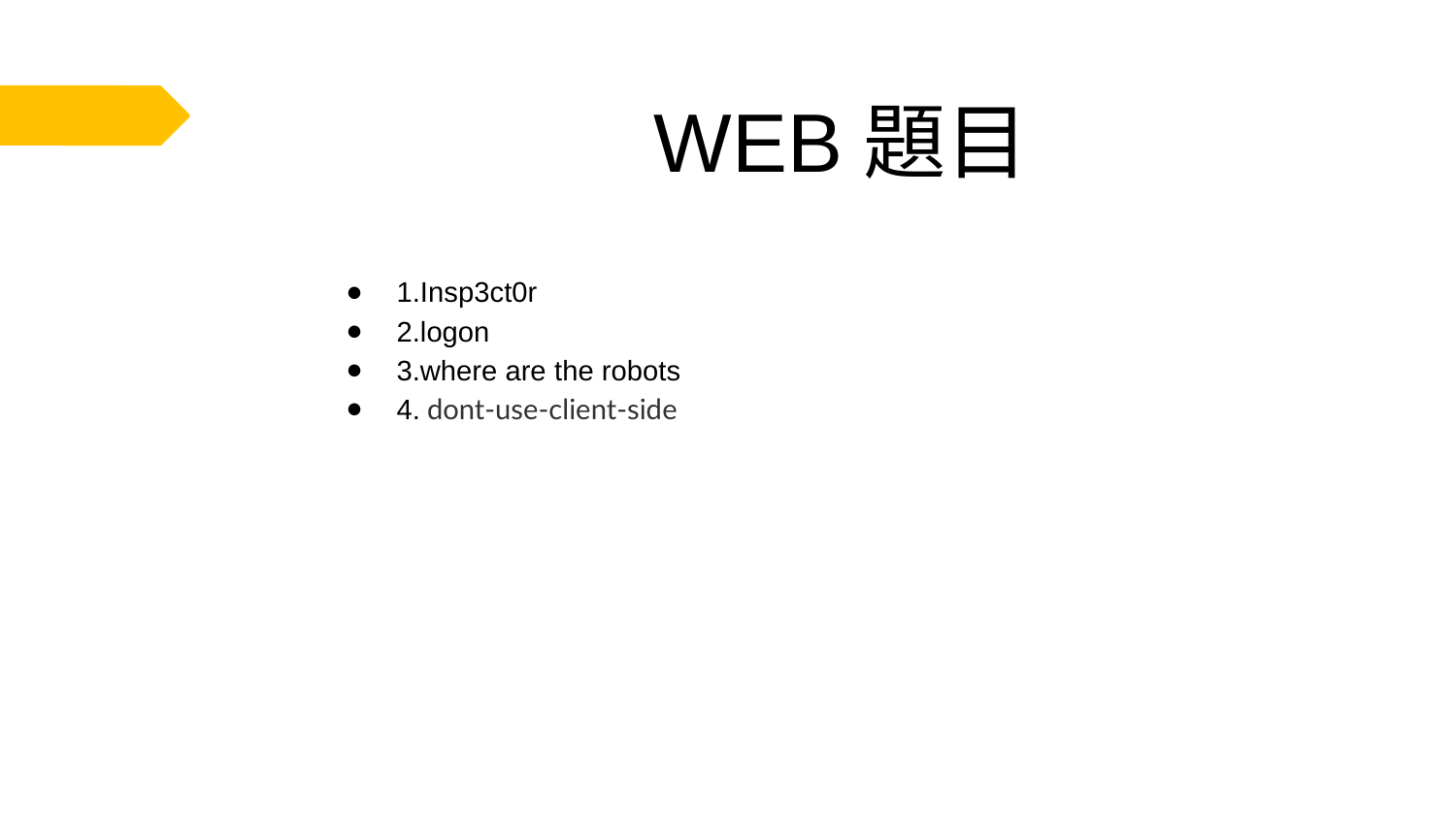

# WEB題目
1.Insp3ct0r
2.logon
3.where are the robots
4. dont-use-client-side